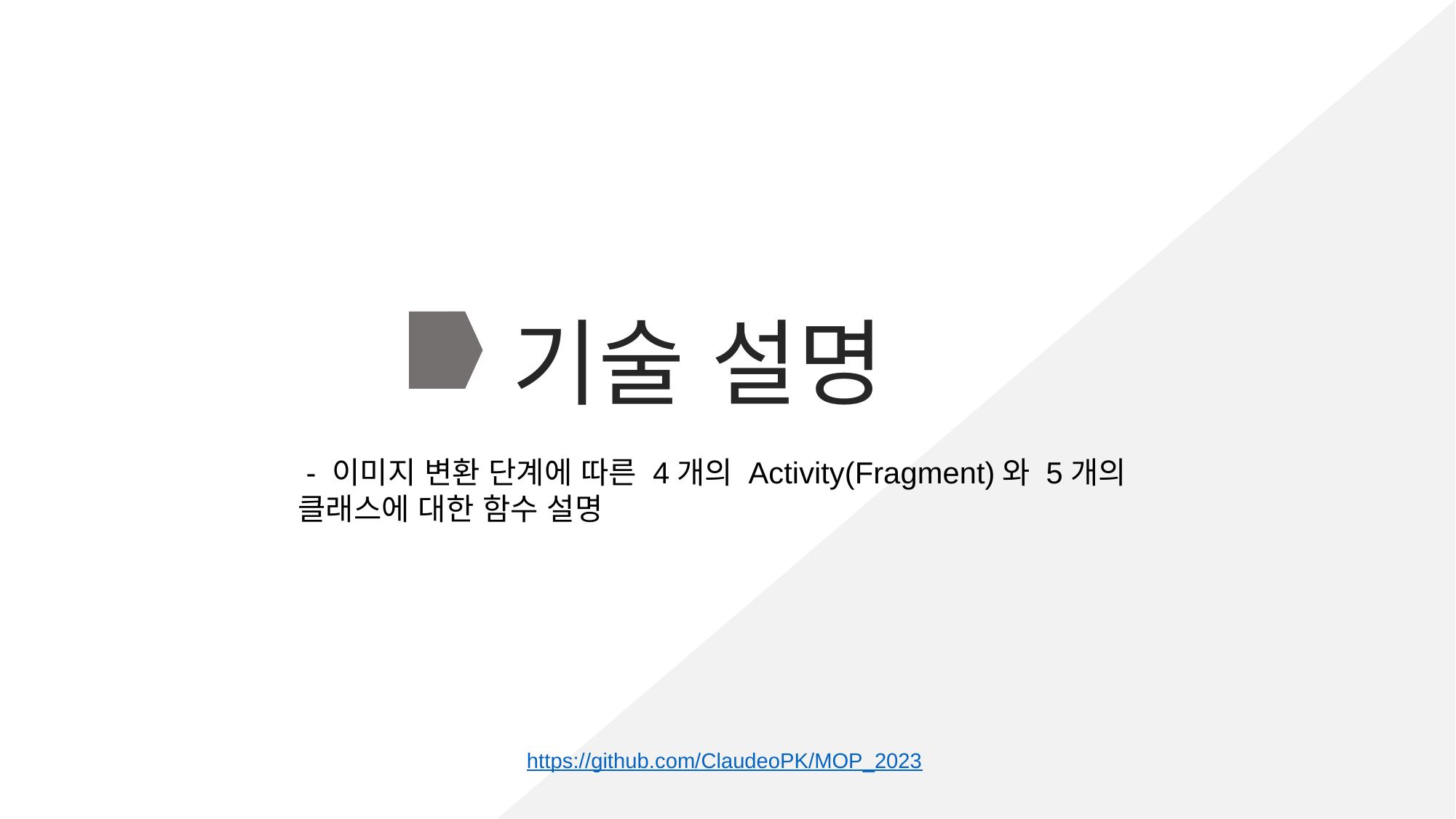

기술 설명

 - 이미지 변환 단계에 따른 4개의 Activity(Fragment)와 5개의 클래스에 대한 함수 설명
https://github.com/ClaudeoPK/MOP_2023